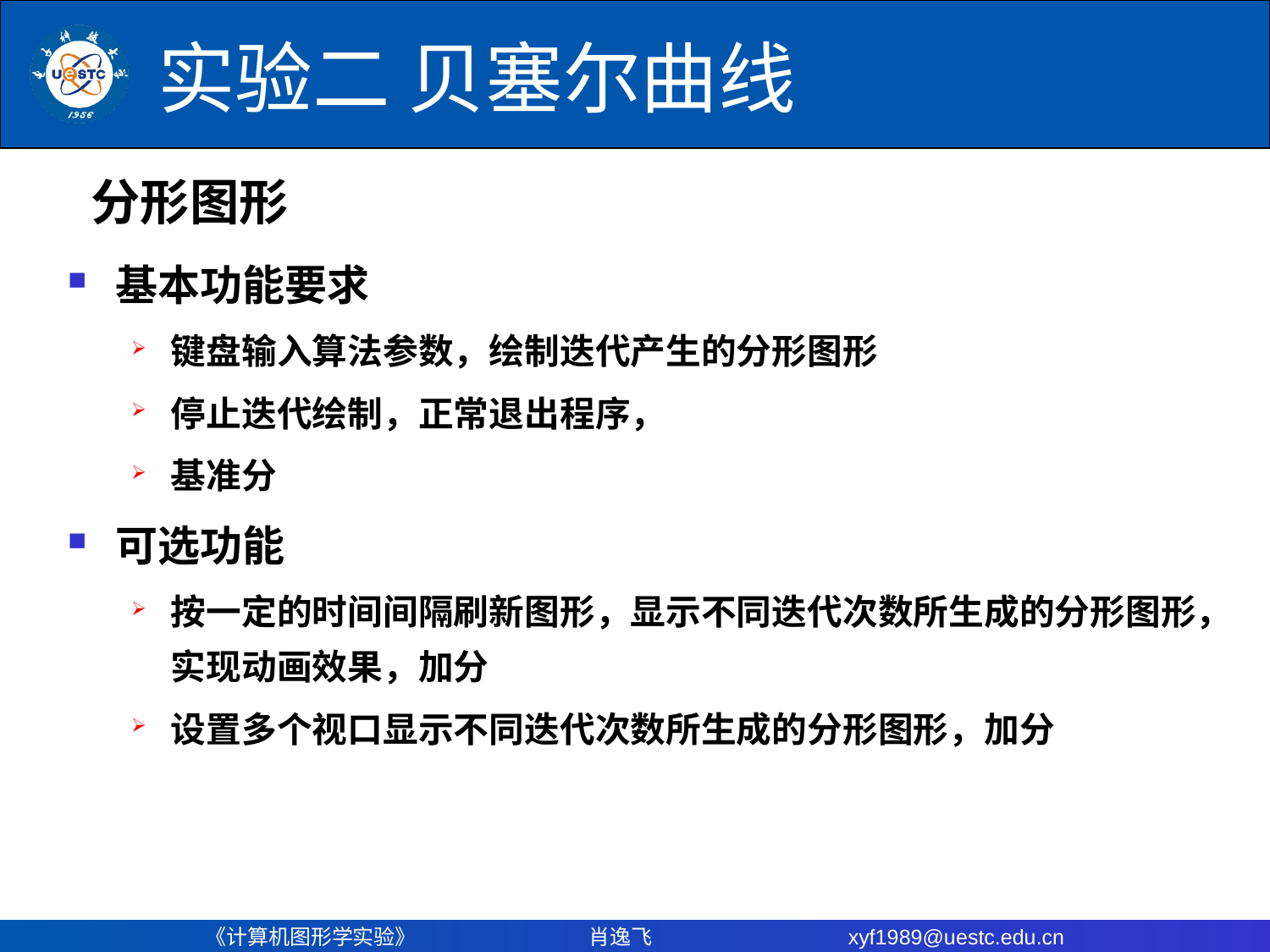

# 实验二 贝塞尔曲线
分形图形
基本功能要求
键盘输入算法参数，绘制迭代产生的分形图形
停止迭代绘制，正常退出程序，
基准分
可选功能
按一定的时间间隔刷新图形，显示不同迭代次数所生成的分形图形，实现动画效果，加分
设置多个视口显示不同迭代次数所生成的分形图形，加分